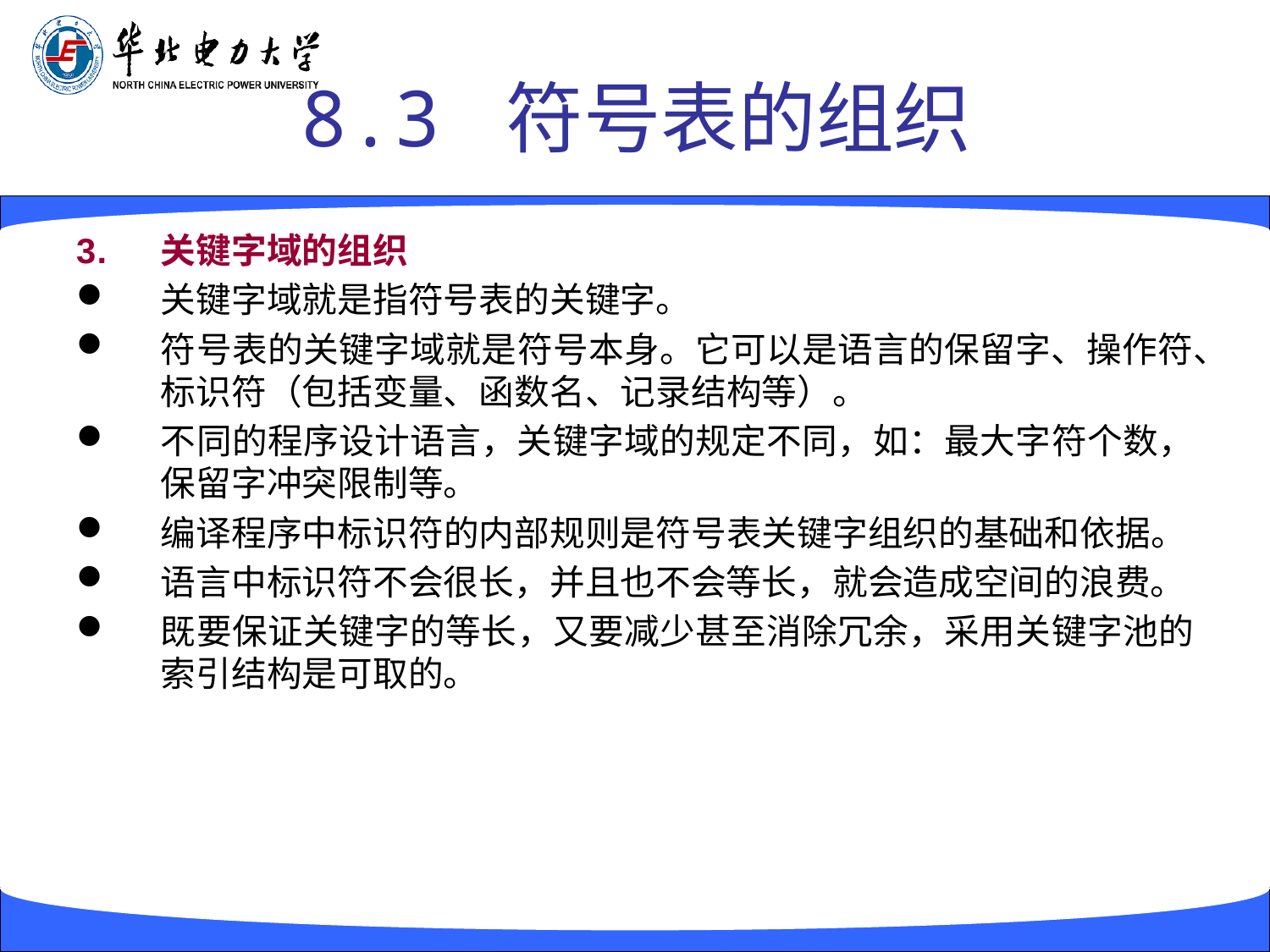

# 8.3 符号表的组织
关键字域的组织
关键字域就是指符号表的关键字。
符号表的关键字域就是符号本身。它可以是语言的保留字、操作符、标识符（包括变量、函数名、记录结构等）。
不同的程序设计语言，关键字域的规定不同，如：最大字符个数，保留字冲突限制等。
编译程序中标识符的内部规则是符号表关键字组织的基础和依据。
语言中标识符不会很长，并且也不会等长，就会造成空间的浪费。
既要保证关键字的等长，又要减少甚至消除冗余，采用关键字池的索引结构是可取的。